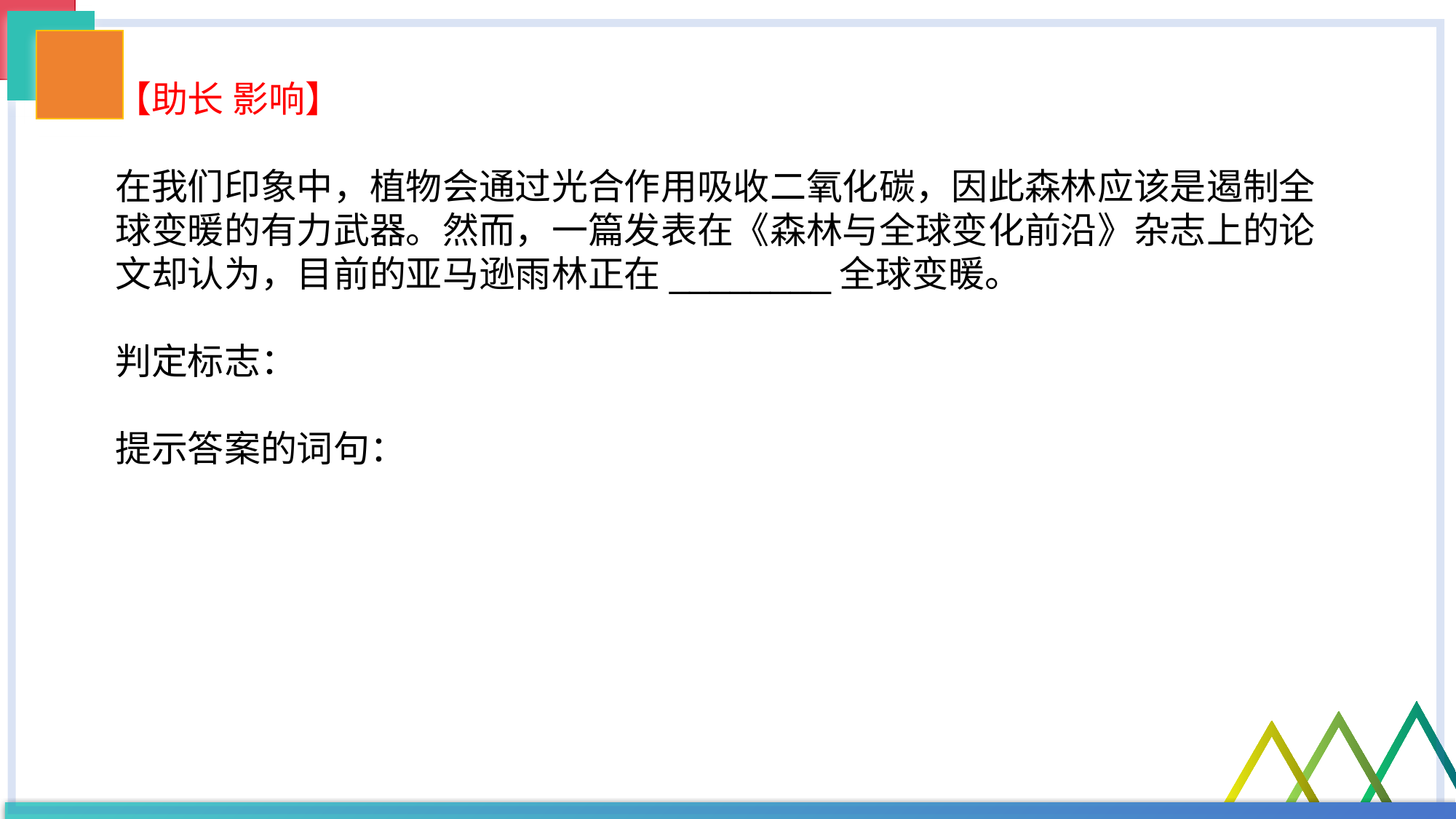

【助长 影响】

在我们印象中，植物会通过光合作用吸收二氧化碳，因此森林应该是遏制全球变暖的有力武器。然而，一篇发表在《森林与全球变化前沿》杂志上的论文却认为，目前的亚马逊雨林正在________全球变暖。

判定标志：

提示答案的词句：